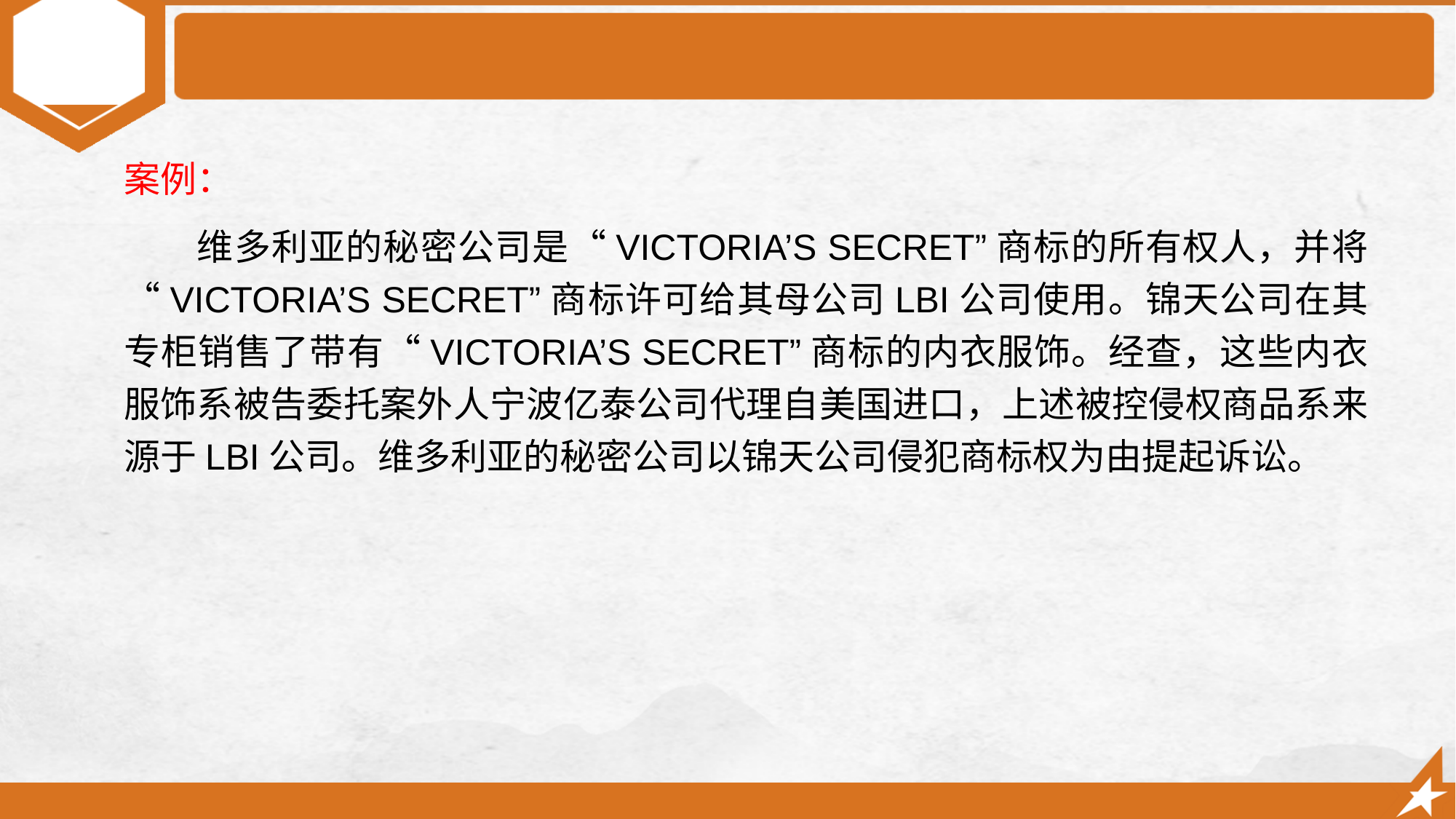

案例：
       维多利亚的秘密公司是“VICTORIA’S SECRET”商标的所有权人，并将“VICTORIA’S SECRET”商标许可给其母公司LBI公司使用。锦天公司在其专柜销售了带有“VICTORIA’S SECRET”商标的内衣服饰。经查，这些内衣服饰系被告委托案外人宁波亿泰公司代理自美国进口，上述被控侵权商品系来源于LBI公司。维多利亚的秘密公司以锦天公司侵犯商标权为由提起诉讼。